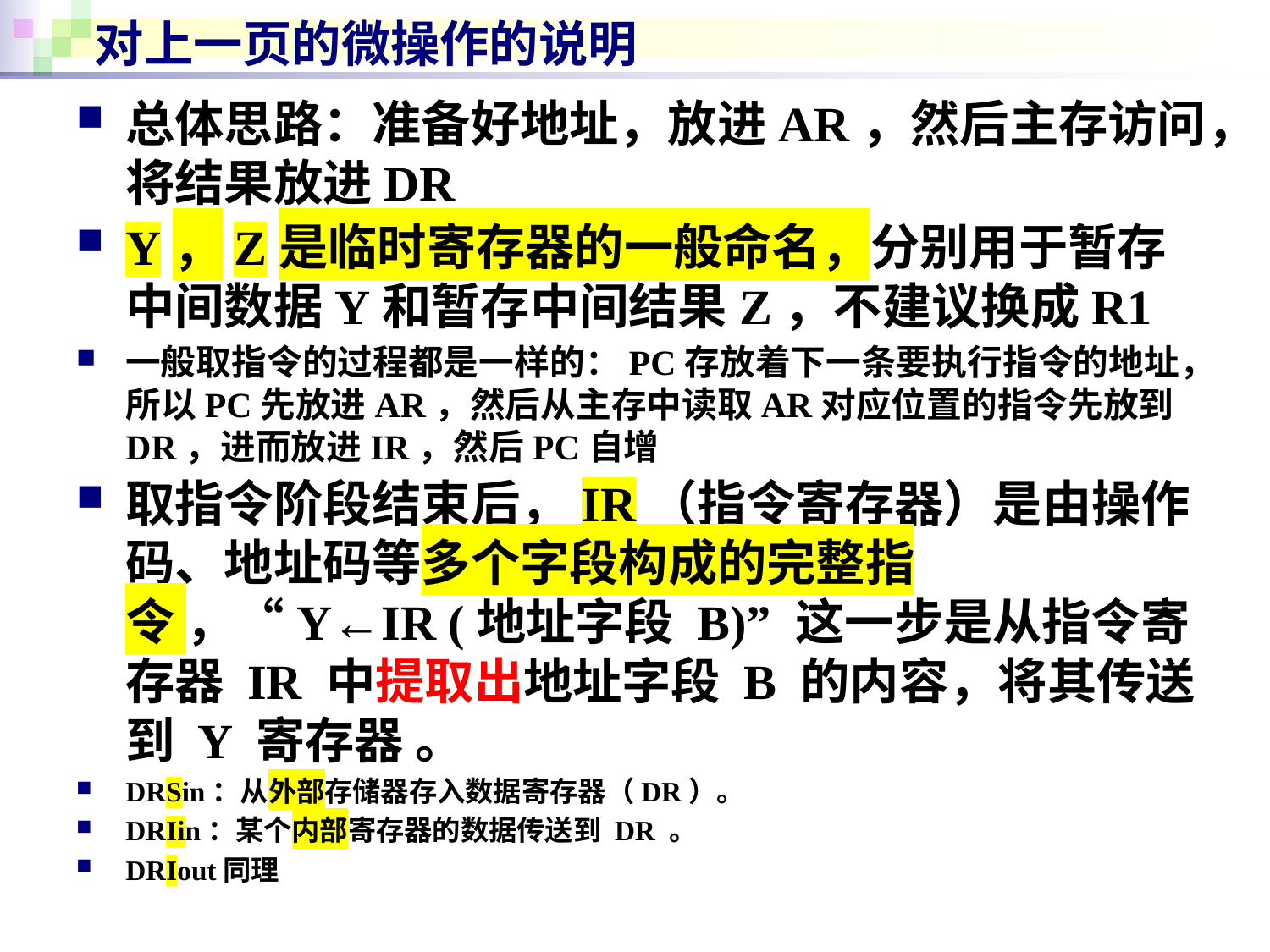

# 对上一页的微操作的说明
总体思路：准备好地址，放进AR，然后主存访问，将结果放进DR
Y，Z是临时寄存器的一般命名，分别用于暂存中间数据Y和暂存中间结果Z，不建议换成R1
一般取指令的过程都是一样的：PC存放着下一条要执行指令的地址，所以PC先放进AR，然后从主存中读取AR对应位置的指令先放到DR，进而放进IR，然后PC自增
取指令阶段结束后，IR（指令寄存器）是由操作码、地址码等多个字段构成的完整指令 ，“Y←IR (地址字段 B)” 这一步是从指令寄存器 IR 中提取出地址字段 B 的内容，将其传送到 Y 寄存器 。
DRSin：从外部存储器存入数据寄存器（DR）。
DRIin：某个内部寄存器的数据传送到 DR 。
DRIout同理

68